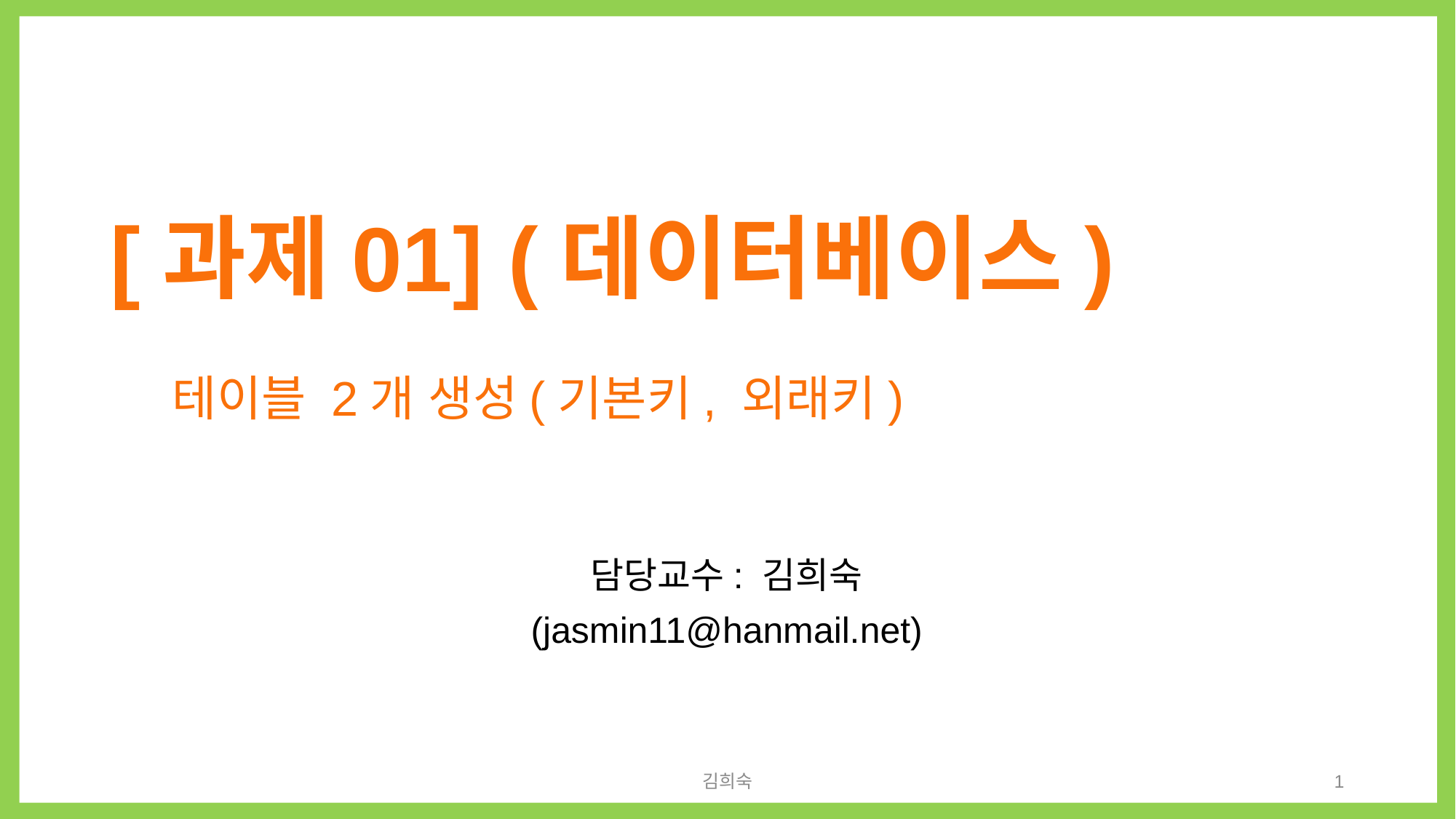

# [과제01] (데이터베이스)
테이블 2개 생성(기본키, 외래키)
김희숙
1